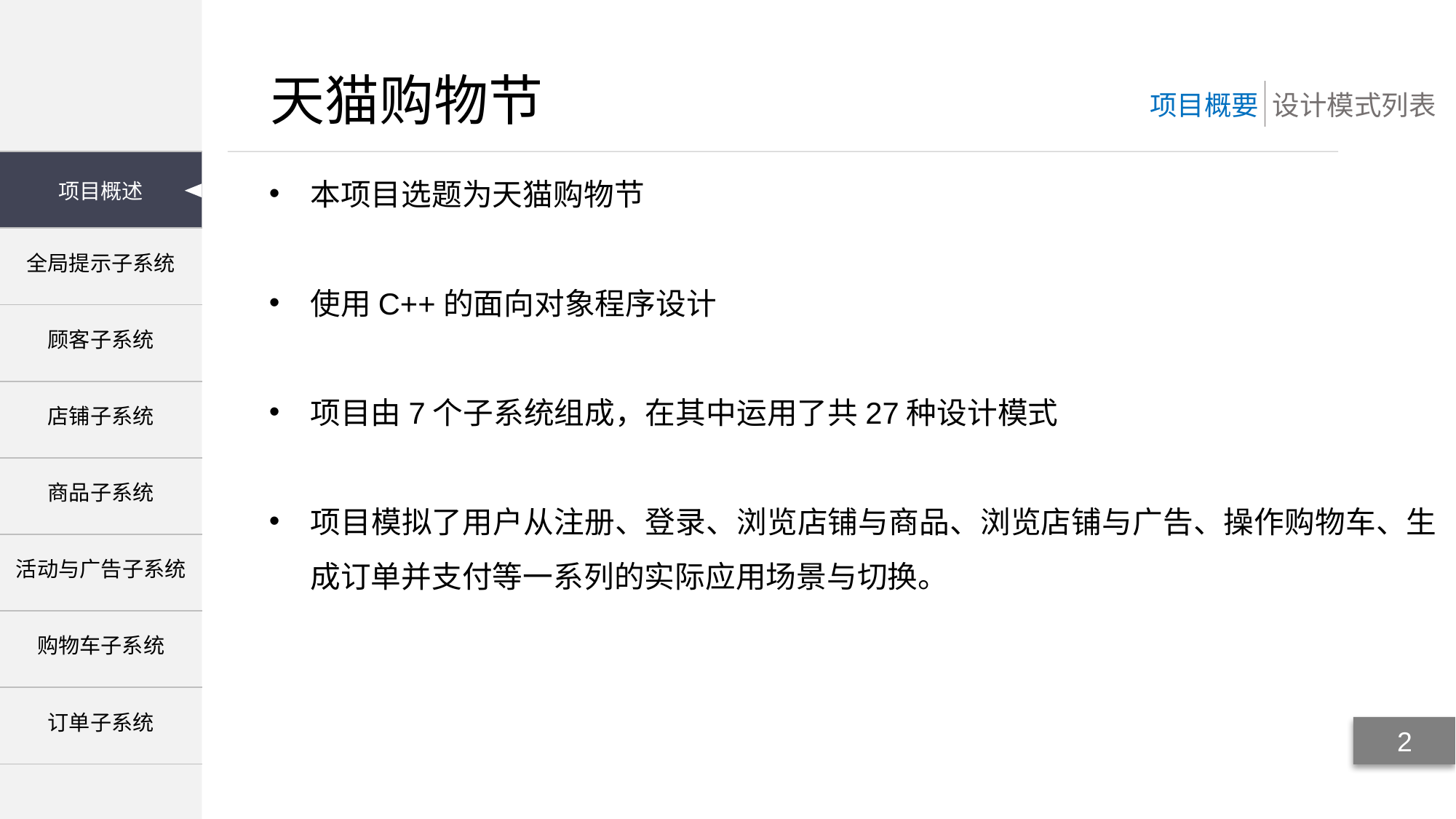

项目概要
设计模式列表
本项目选题为天猫购物节

使用C++的面向对象程序设计

项目由7个子系统组成，在其中运用了共27种设计模式

项目模拟了用户从注册、登录、浏览店铺与商品、浏览店铺与广告、操作购物车、生成订单并支付等一系列的实际应用场景与切换。
2